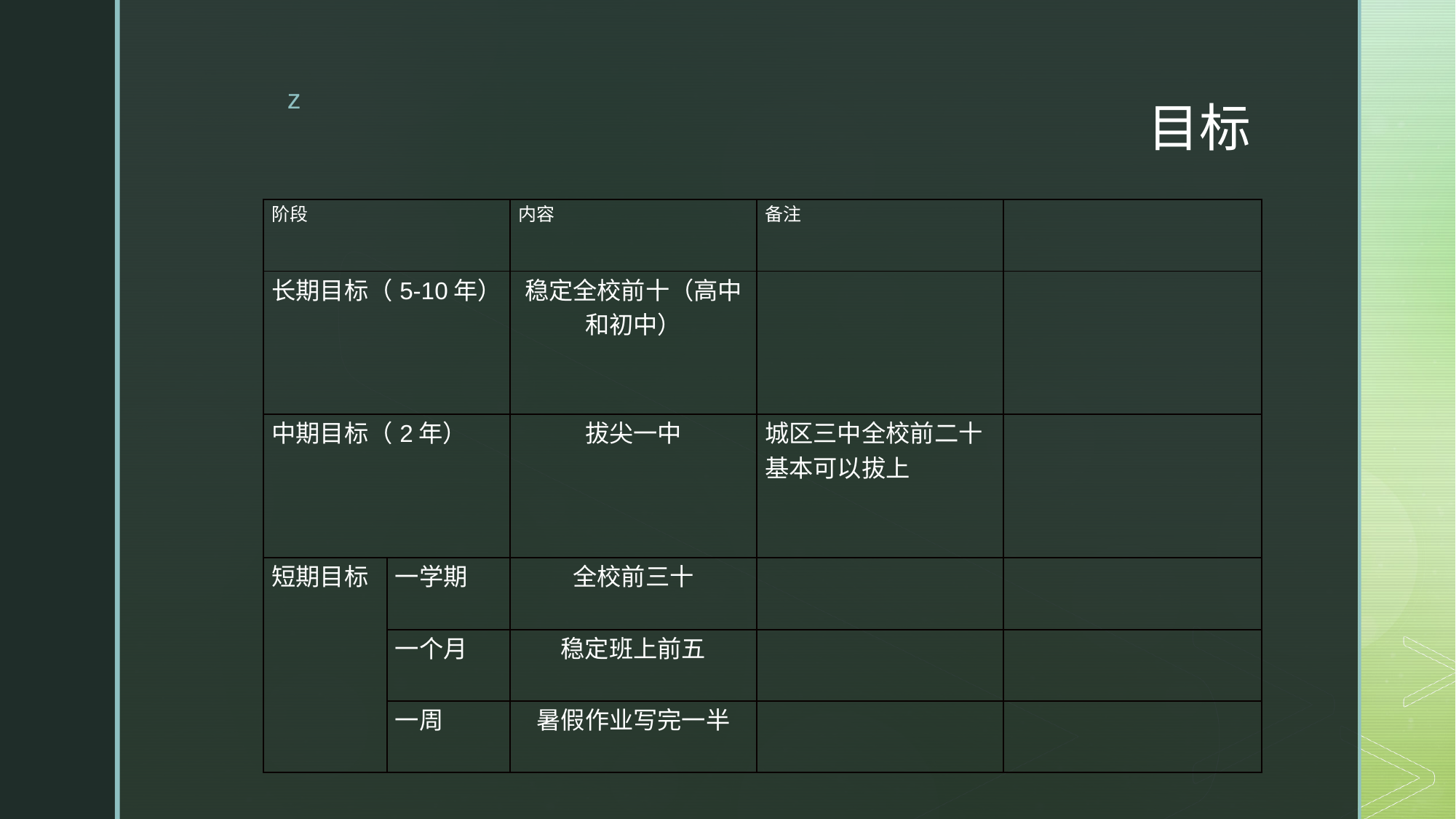

# 目标
| 阶段 |  | 内容 | 备注 |  |
| --- | --- | --- | --- | --- |
| 长期目标（5-10年） |  | 稳定全校前十（高中和初中） |  |  |
| 中期目标（2年） |  | 拔尖一中 | 城区三中全校前二十基本可以拔上 |  |
| 短期目标 | 一学期 | 全校前三十 |  |  |
|  | 一个月 | 稳定班上前五 |  |  |
|  | 一周 | 暑假作业写完一半 |  |  |